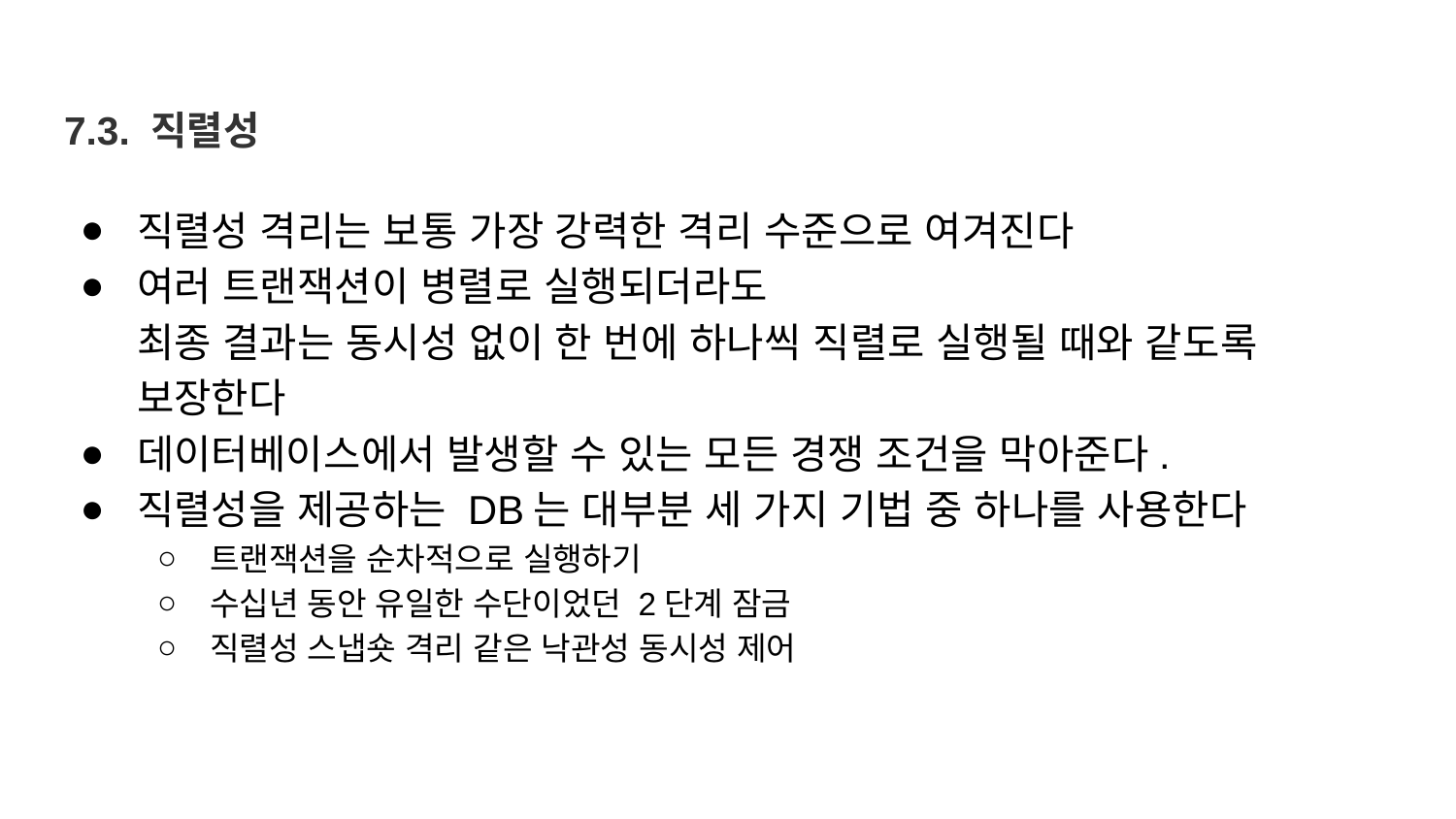

# 7.3. 직렬성

직렬성 격리는 보통 가장 강력한 격리 수준으로 여겨진다
여러 트랜잭션이 병렬로 실행되더라도
최종 결과는 동시성 없이 한 번에 하나씩 직렬로 실행될 때와 같도록 보장한다
데이터베이스에서 발생할 수 있는 모든 경쟁 조건을 막아준다.
직렬성을 제공하는 DB는 대부분 세 가지 기법 중 하나를 사용한다
트랜잭션을 순차적으로 실행하기
수십년 동안 유일한 수단이었던 2단계 잠금
직렬성 스냅숏 격리 같은 낙관성 동시성 제어